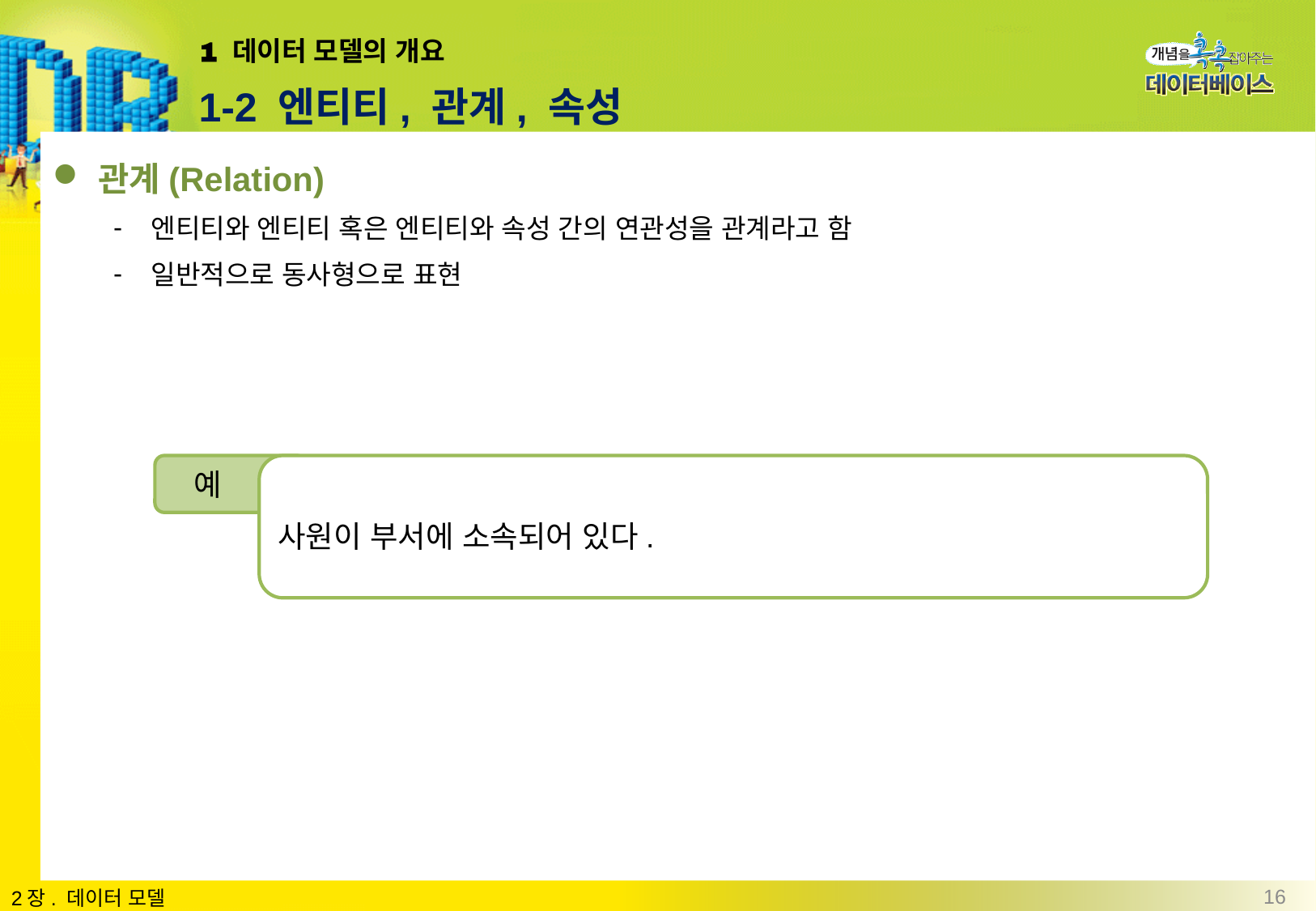

# 1 데이터 모델의 개요
1-2 엔티티, 관계, 속성
관계(Relation)
엔티티와 엔티티 혹은 엔티티와 속성 간의 연관성을 관계라고 함
일반적으로 동사형으로 표현
  예
사원이 부서에 소속되어 있다.
16